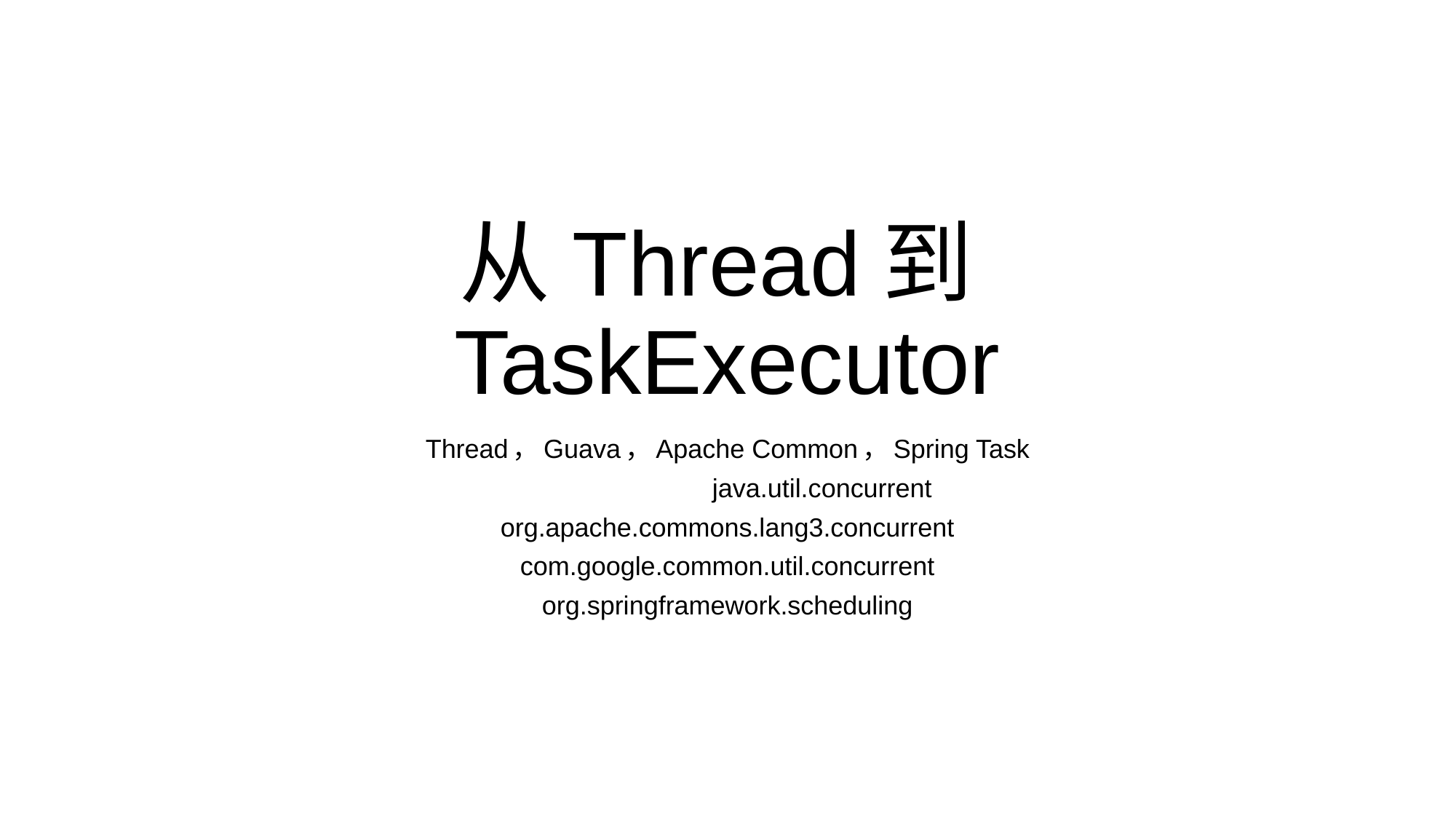

# 从Thread到TaskExecutor
Thread，Guava，Apache Common，Spring Task
                          java.util.concurrent
org.apache.commons.lang3.concurrent
com.google.common.util.concurrent
org.springframework.scheduling